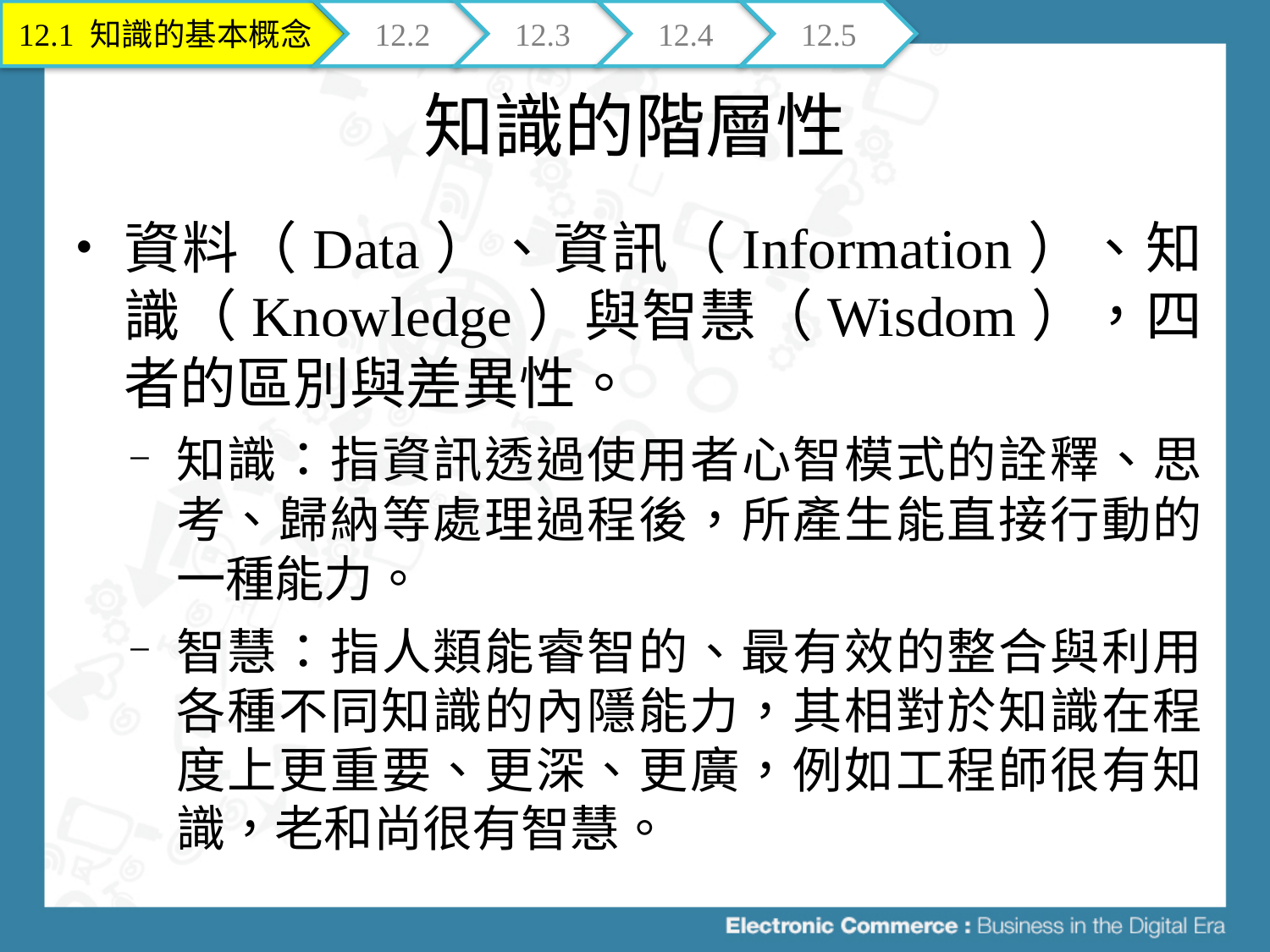

12.1 知識的基本概念
12.2
12.3
12.4
12.5
# 知識的階層性
資料（Data）、資訊（Information）、知識（Knowledge）與智慧（Wisdom），四者的區別與差異性。
知識：指資訊透過使用者心智模式的詮釋、思考、歸納等處理過程後，所產生能直接行動的一種能力。
智慧：指人類能睿智的、最有效的整合與利用各種不同知識的內隱能力，其相對於知識在程度上更重要、更深、更廣，例如工程師很有知識，老和尚很有智慧。